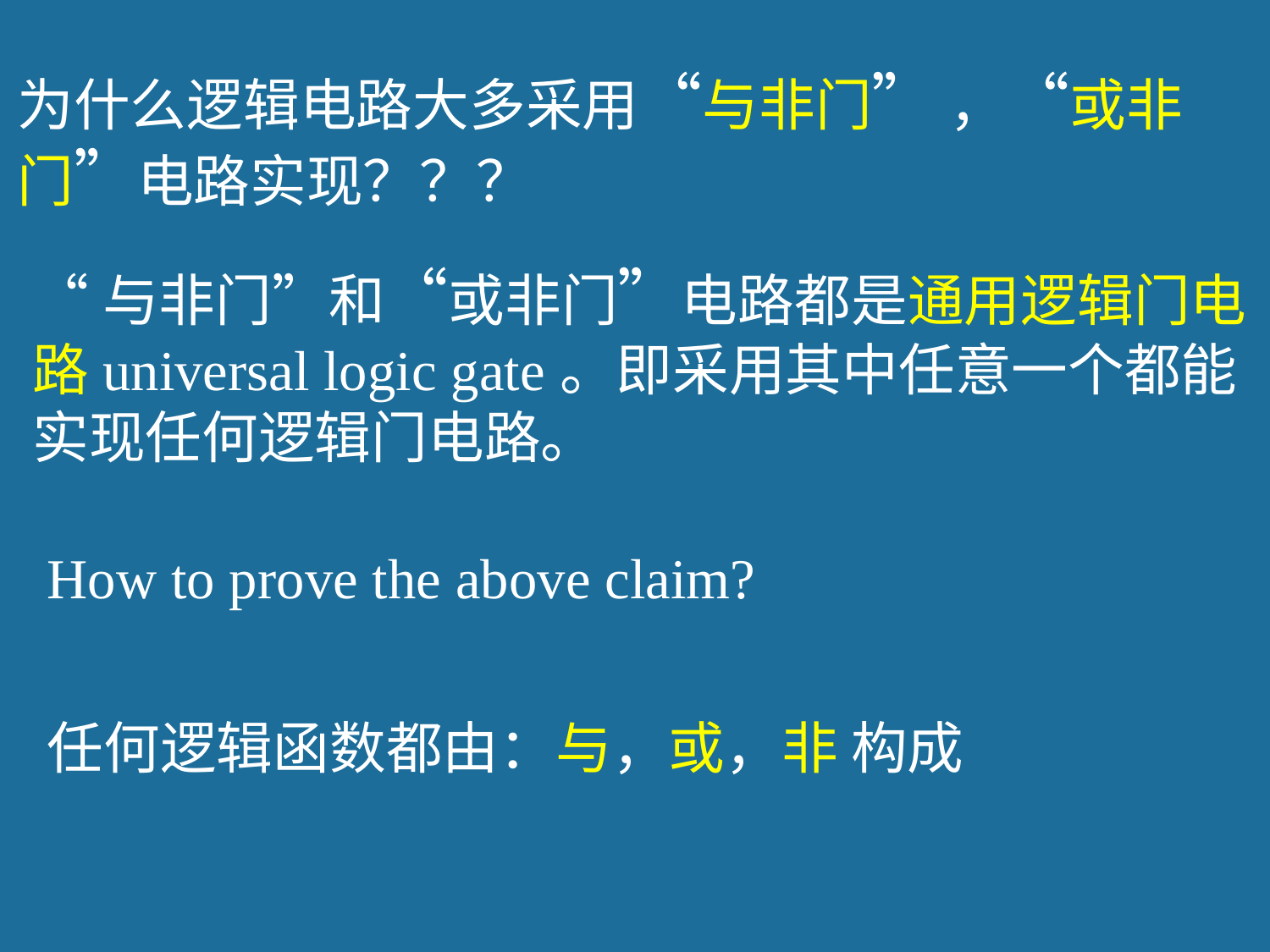

为什么逻辑电路大多采用“与非门” ，“或非门”电路实现？？？
“与非门”和“或非门”电路都是通用逻辑门电路universal logic gate。即采用其中任意一个都能实现任何逻辑门电路。
How to prove the above claim?
任何逻辑函数都由：与，或，非 构成
37